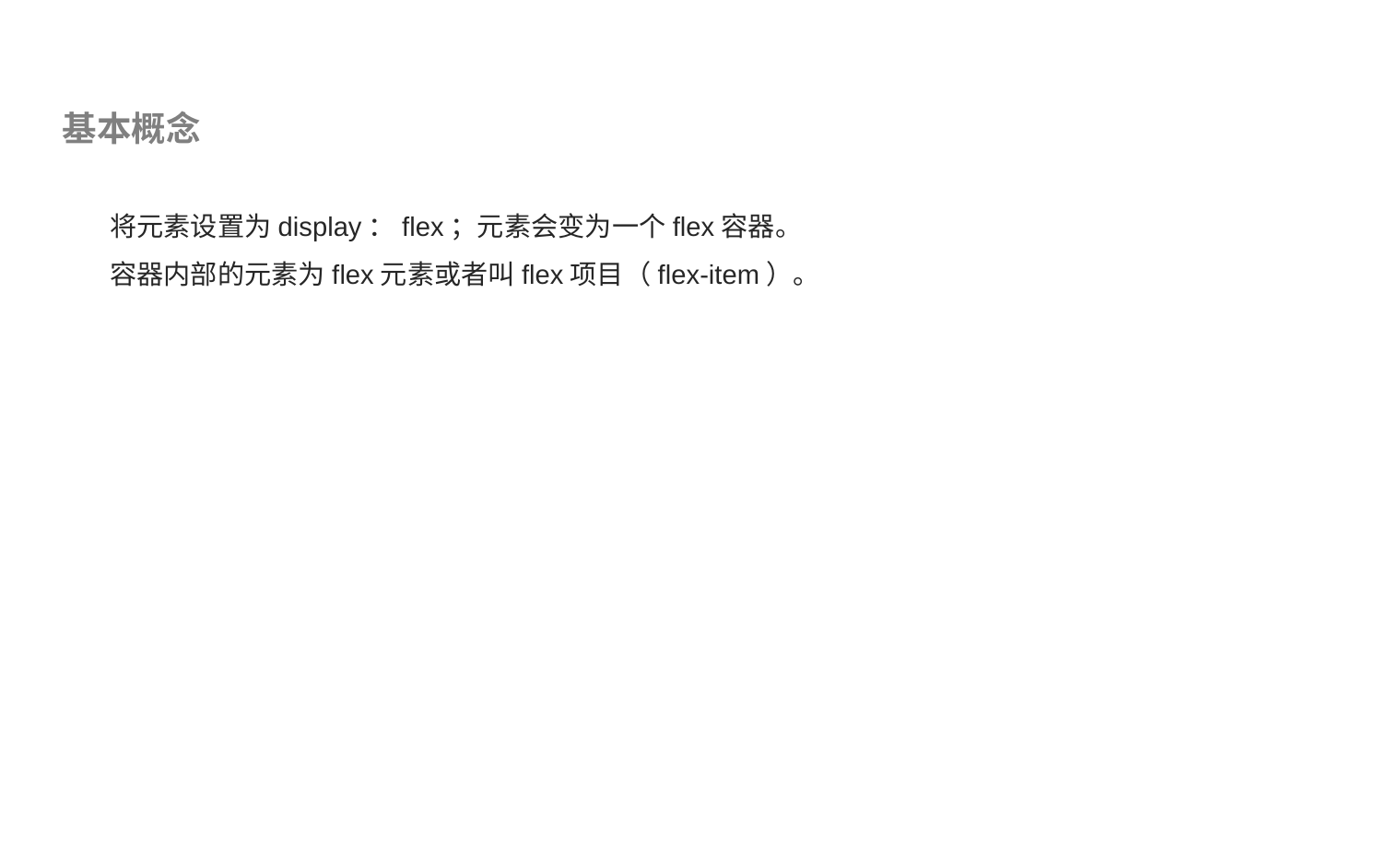

基本概念
将元素设置为display：flex；元素会变为一个flex容器。
容器内部的元素为flex元素或者叫flex项目（flex-item）。